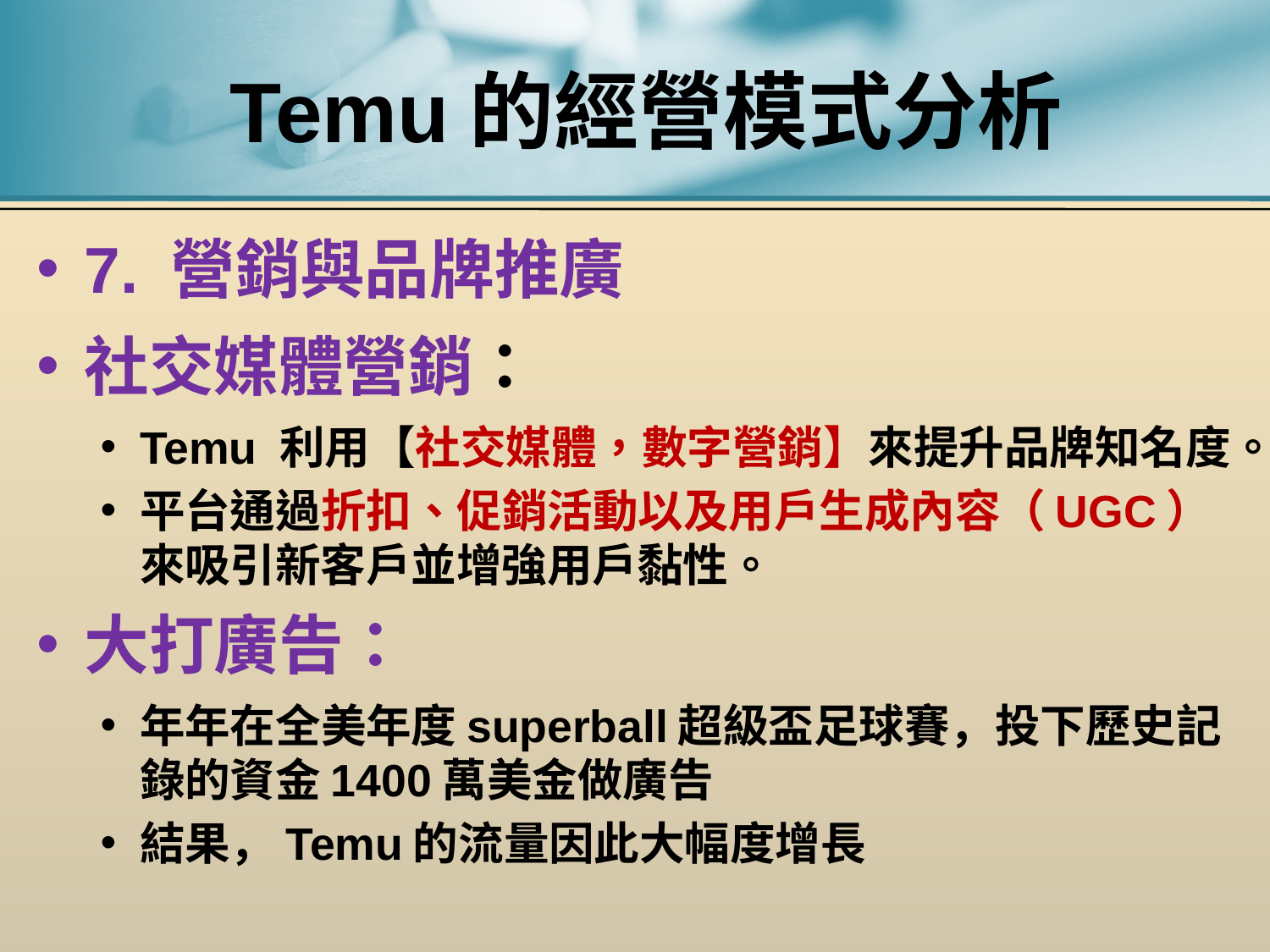

# Temu的經營模式分析
7. 營銷與品牌推廣
社交媒體營銷：
Temu 利用【社交媒體，數字營銷】來提升品牌知名度。
平台通過折扣、促銷活動以及用戶生成內容（UGC）來吸引新客戶並增強用戶黏性。
大打廣告：
年年在全美年度superball超級盃足球賽，投下歷史記錄的資金1400萬美金做廣告
結果，Temu的流量因此大幅度增長